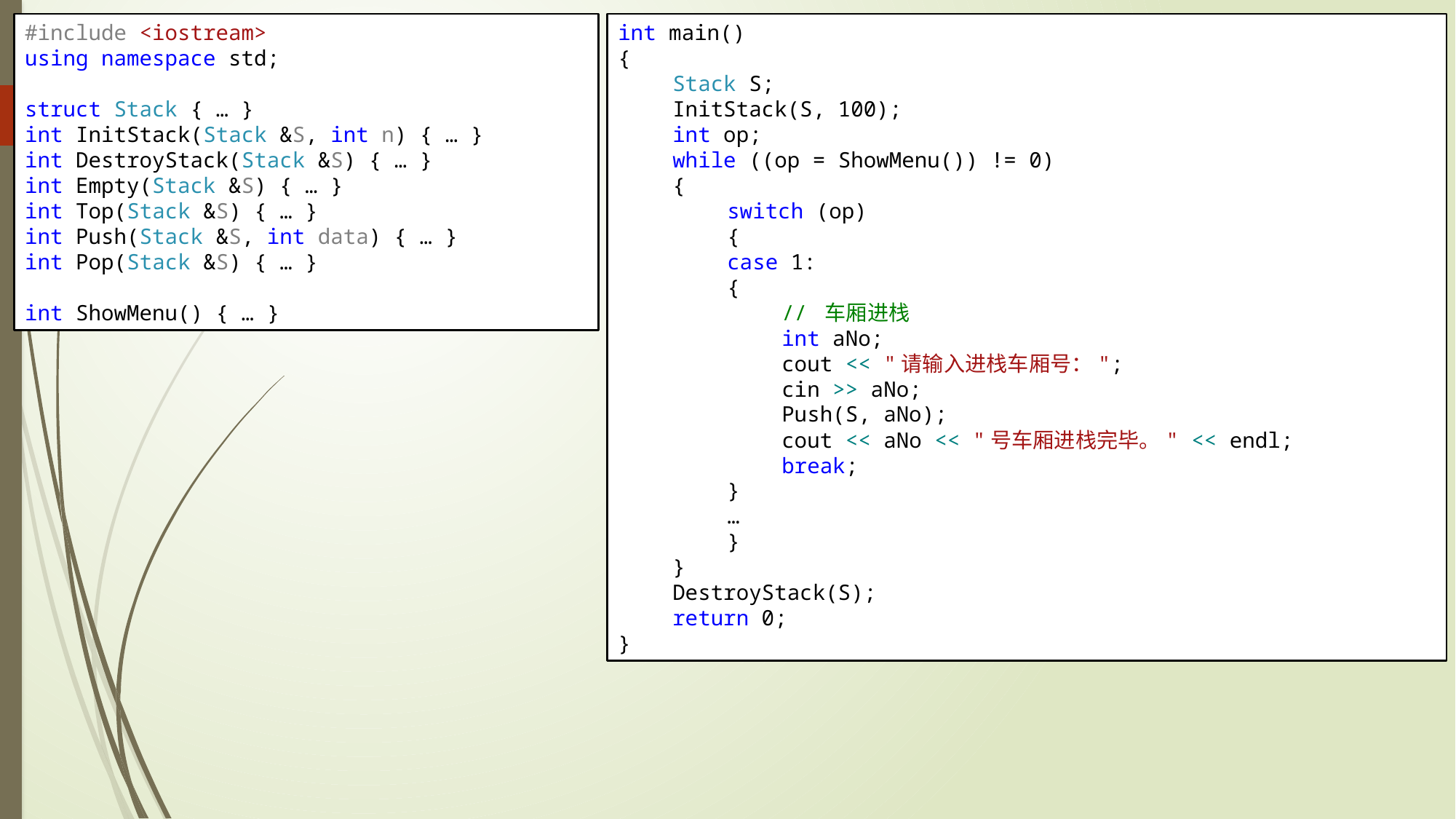

#include <iostream>
using namespace std;

struct Stack { … }
int InitStack(Stack &S, int n) { … }
int DestroyStack(Stack &S) { … }
int Empty(Stack &S) { … }
int Top(Stack &S) { … }
int Push(Stack &S, int data) { … }
int Pop(Stack &S) { … }

int ShowMenu() { … }
int main()
{
Stack S;
InitStack(S, 100);
int op;
while ((op = ShowMenu()) != 0)
{
switch (op)
{
case 1:
{
// 车厢进栈
int aNo;
cout << "请输入进栈车厢号：";
cin >> aNo;
Push(S, aNo);
cout << aNo << "号车厢进栈完毕。" << endl;
break;
}
…
}
}
DestroyStack(S);
return 0;
}